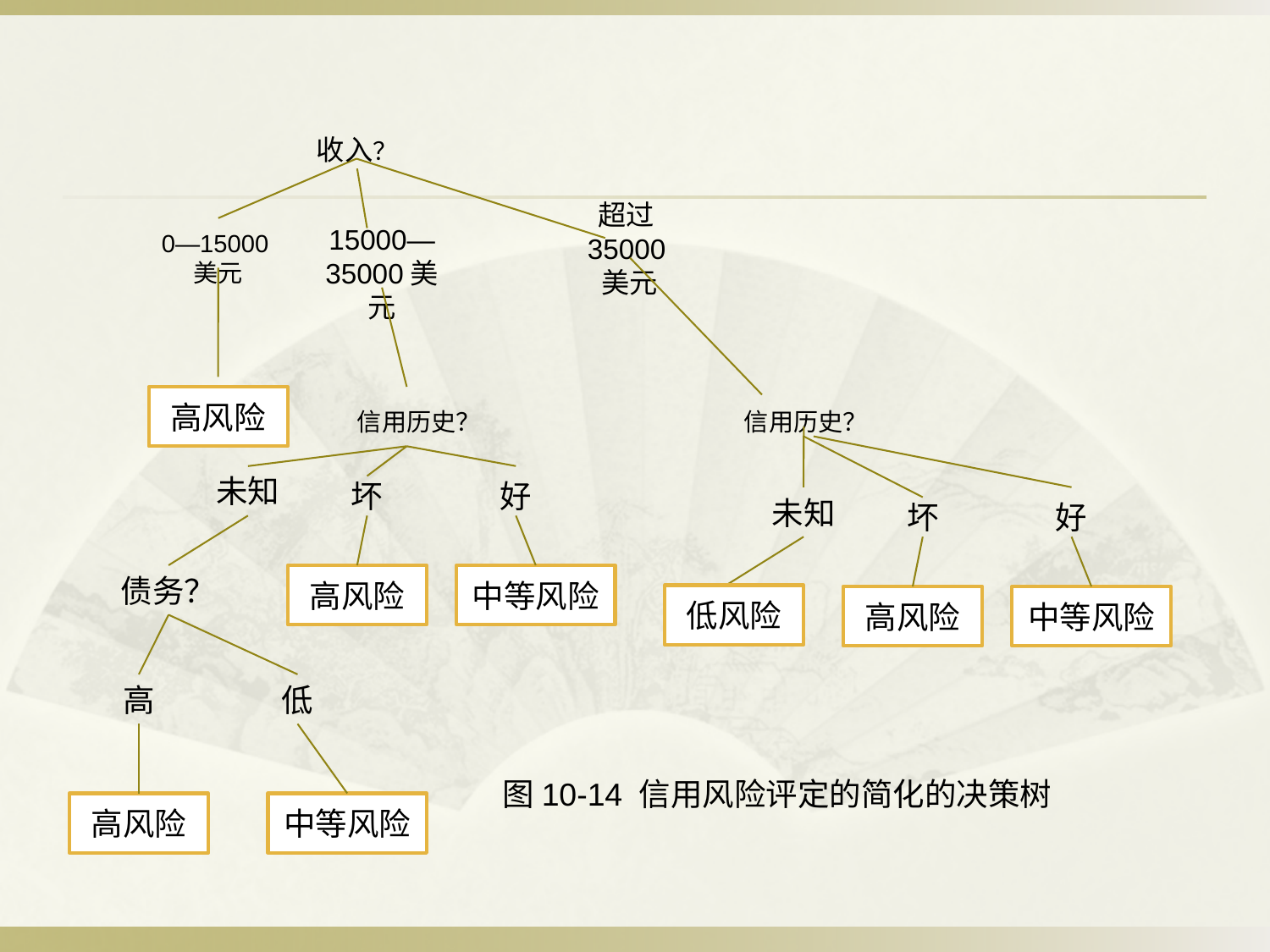

收入？
超过35000美元
0—15000美元
15000—35000美元
高风险
信用历史？
信用历史？
未知
坏
好
未知
坏
好
债务？
高风险
中等风险
低风险
高风险
中等风险
高
低
图10-14 信用风险评定的简化的决策树
高风险
中等风险